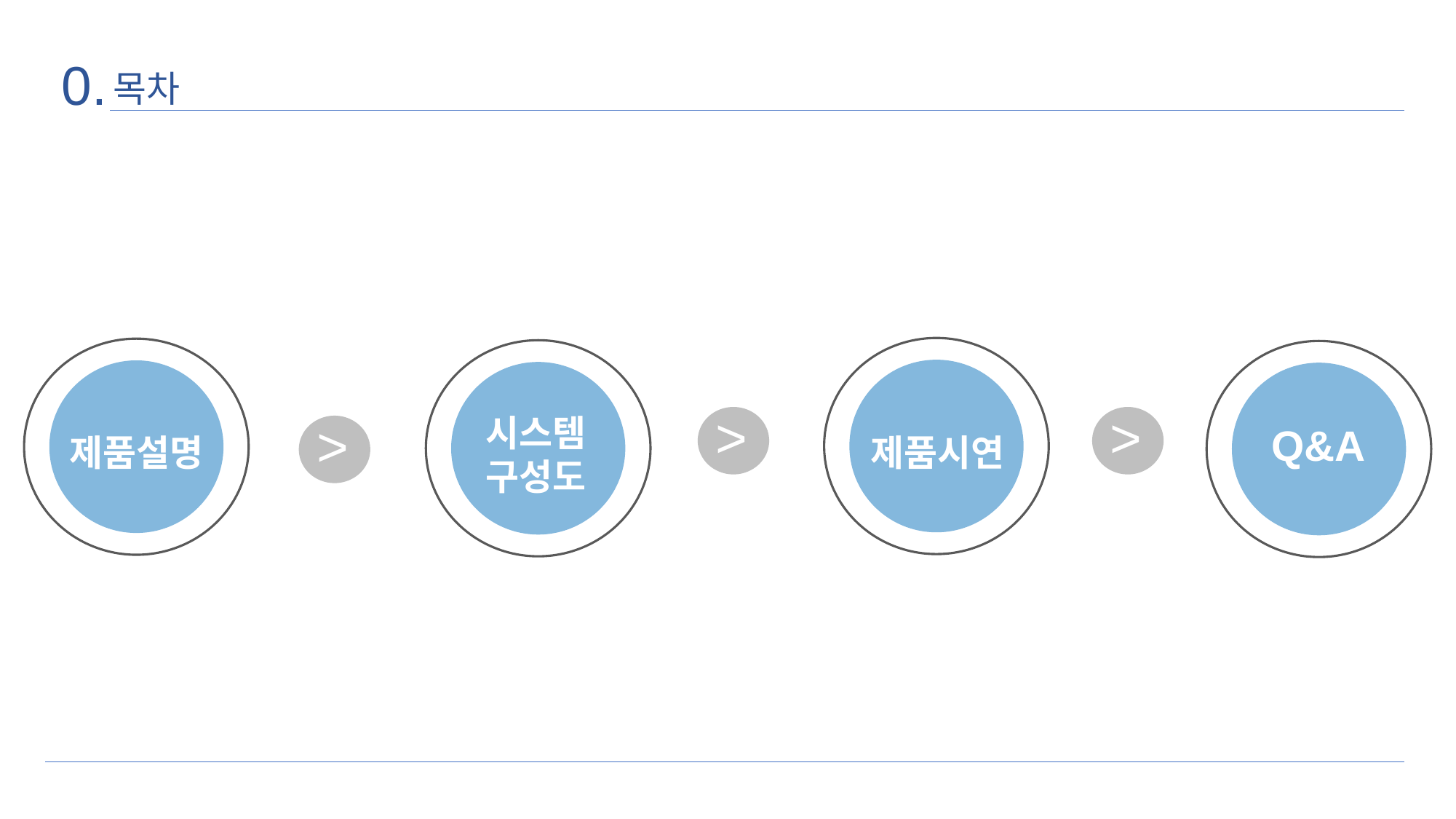

0.
목차
>

>
>
시스템 구성도
>

1. 제품설명
Q&A

제품설명
제품시연